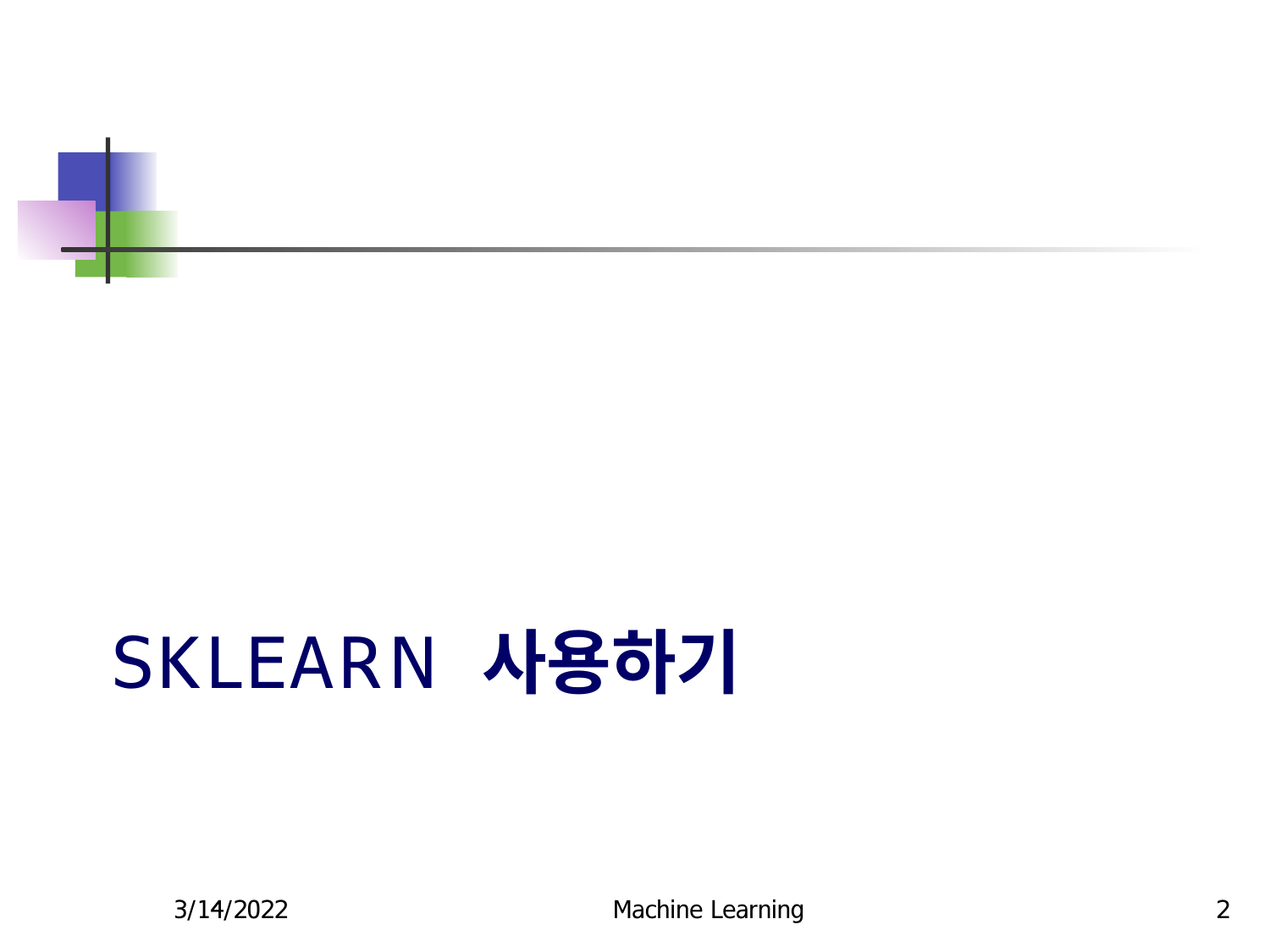

# sklearn 사용하기
3/14/2022
Machine Learning
2